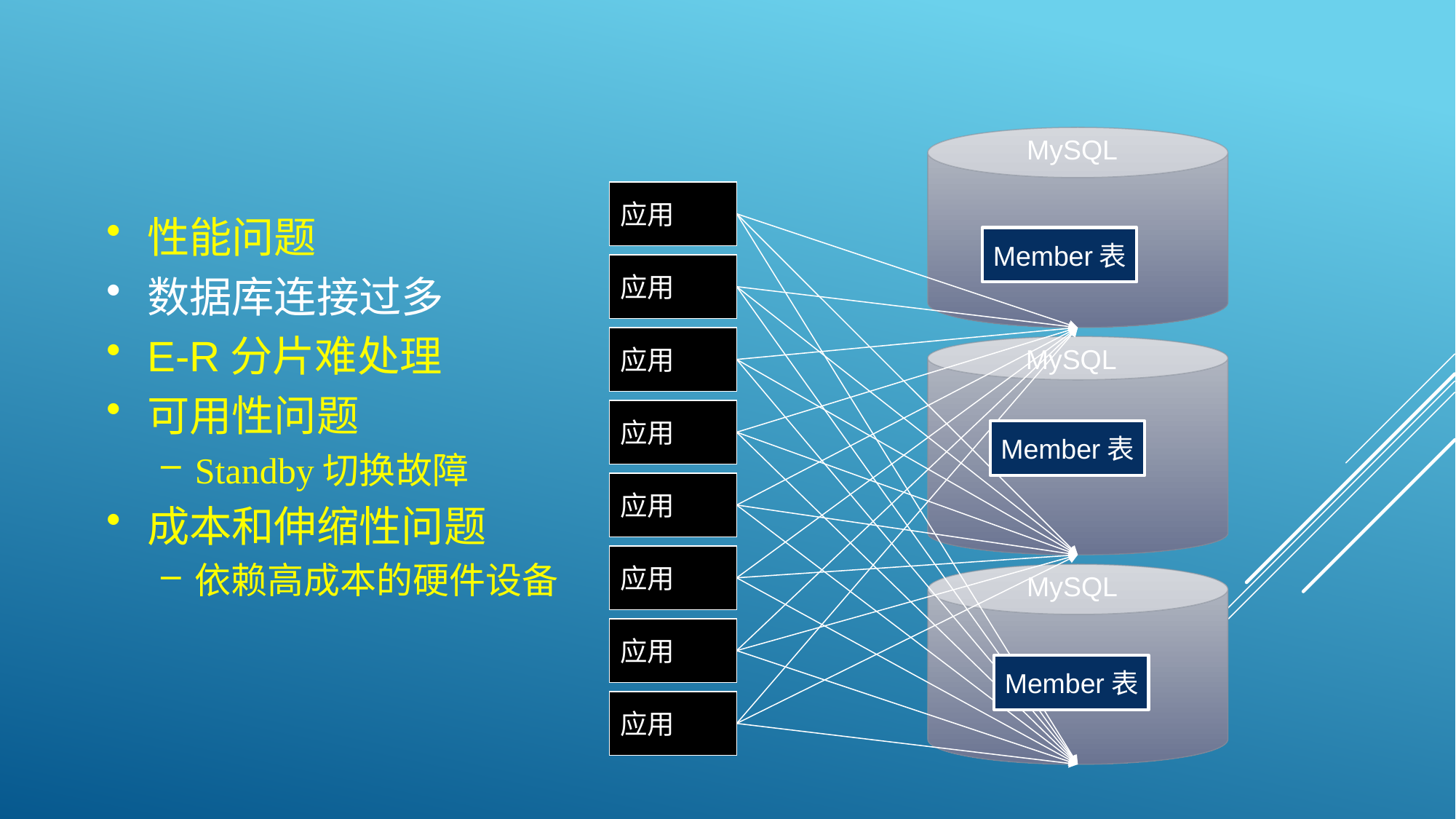

MySQL

应用
性能问题
数据库连接过多
E-R分片难处理
可用性问题
Standby切换故障
成本和伸缩性问题
依赖高成本的硬件设备

Member表
应用
应用

MySQL
应用
Member表
应用
应用
MySQL

应用
Member表
应用